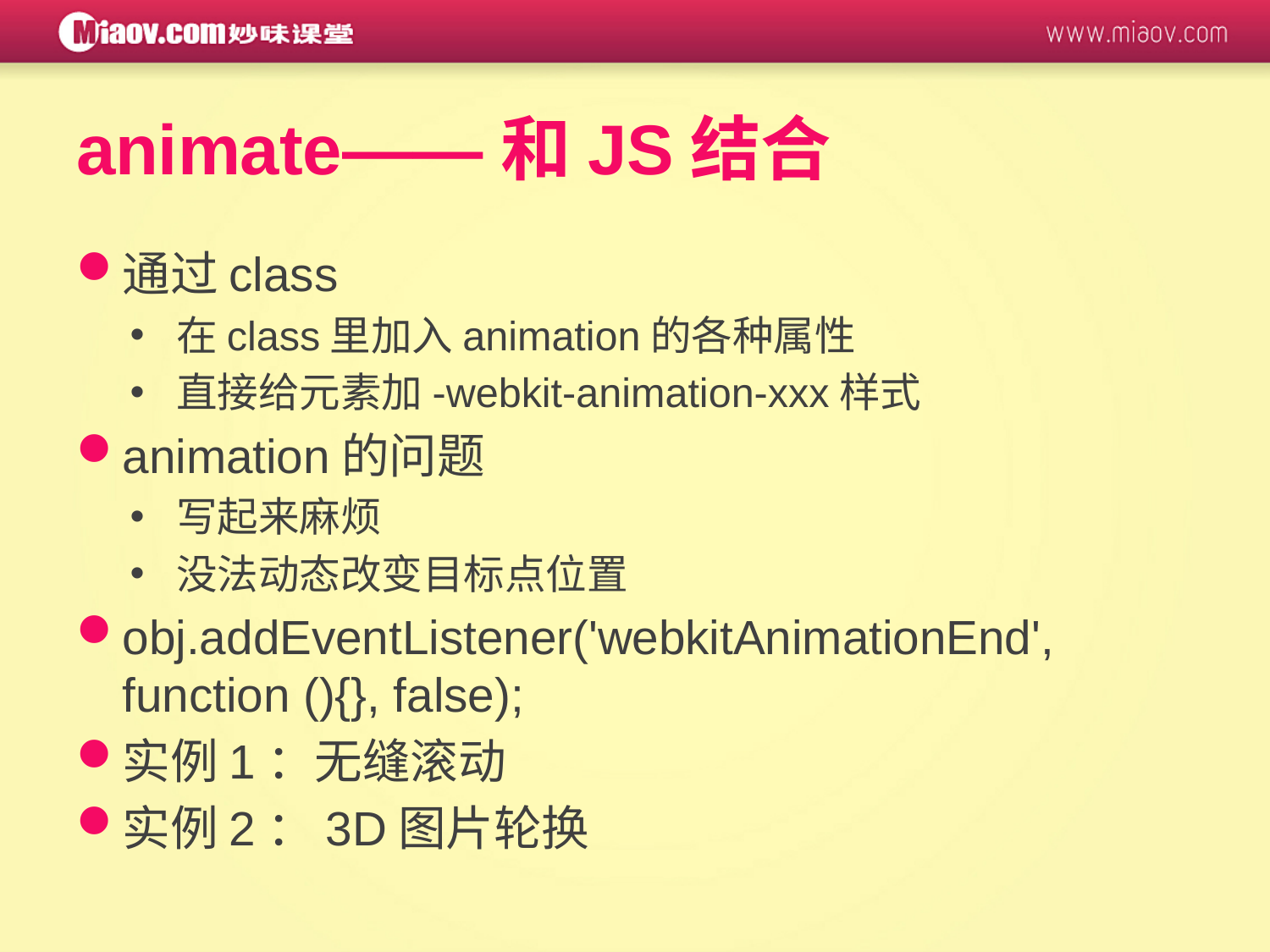

# animate——和JS结合
通过class
在class里加入animation的各种属性
直接给元素加-webkit-animation-xxx样式
animation的问题
写起来麻烦
没法动态改变目标点位置
obj.addEventListener('webkitAnimationEnd', function (){}, false);
实例1：无缝滚动
实例2：3D图片轮换